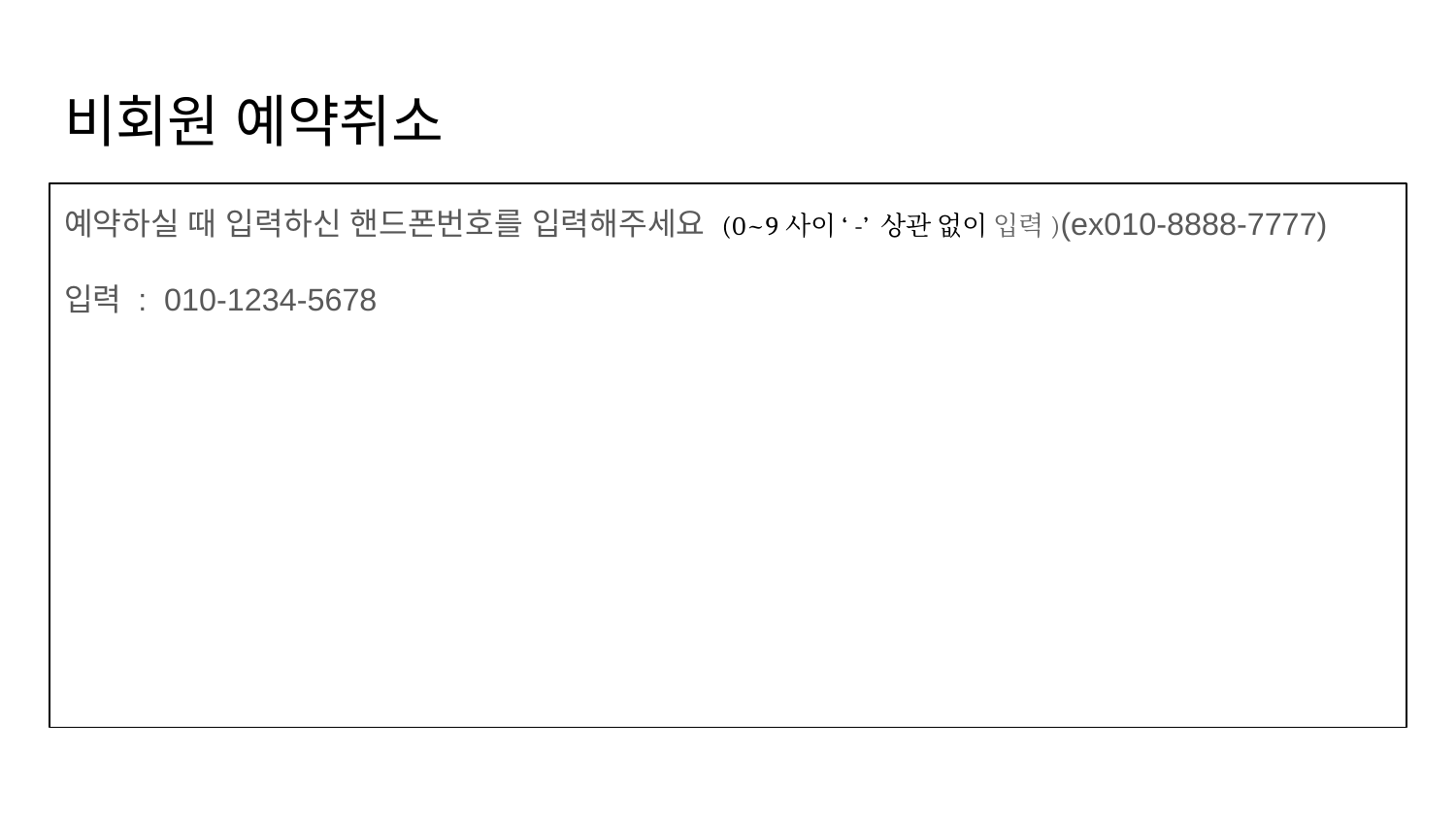

# 비회원 예약취소
예약하실 때 입력하신 핸드폰번호를 입력해주세요 (0~9사이 ‘-’ 상관 없이 입력)(ex010-8888-7777)
입력 :  010-1234-5678